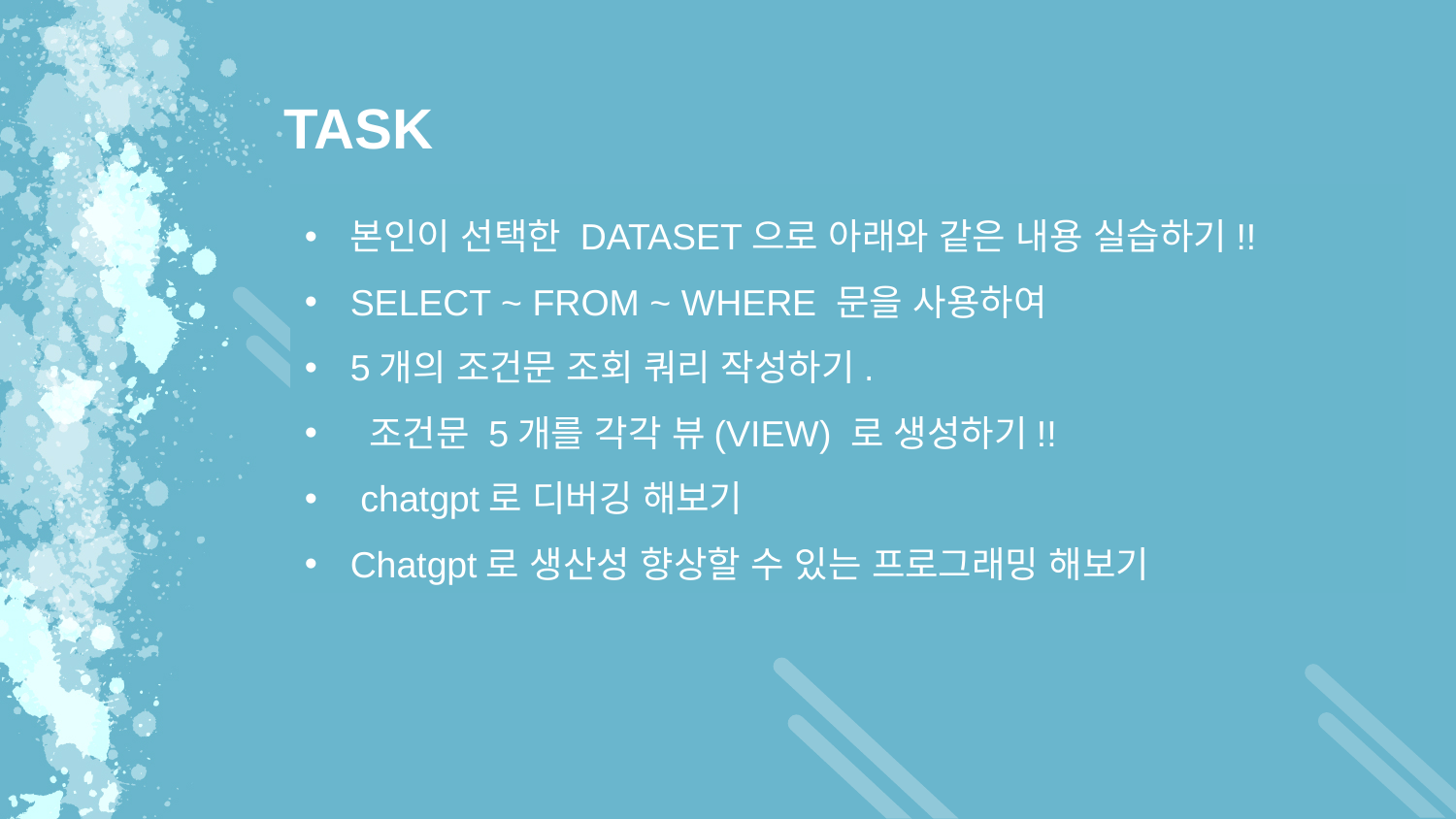

TASK
본인이 선택한 DATASET으로 아래와 같은 내용 실습하기!!
SELECT ~ FROM ~ WHERE 문을 사용하여
5개의 조건문 조회 쿼리 작성하기.
 조건문 5개를 각각 뷰(VIEW) 로 생성하기!!
 chatgpt로 디버깅 해보기
Chatgpt로 생산성 향상할 수 있는 프로그래밍 해보기